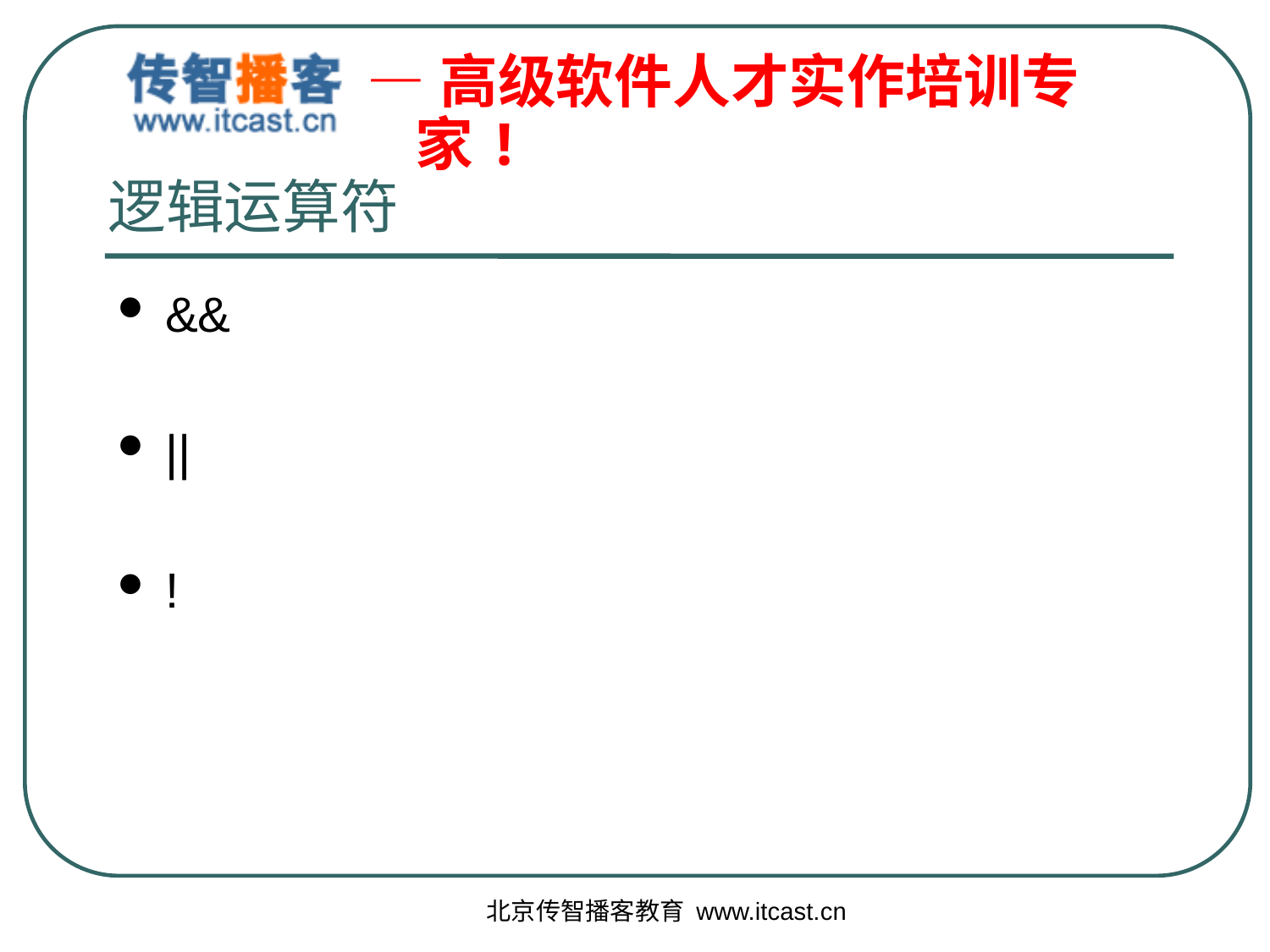

# 逻辑运算符
&&

||

!
北京传智播客教育 www.itcast.cn